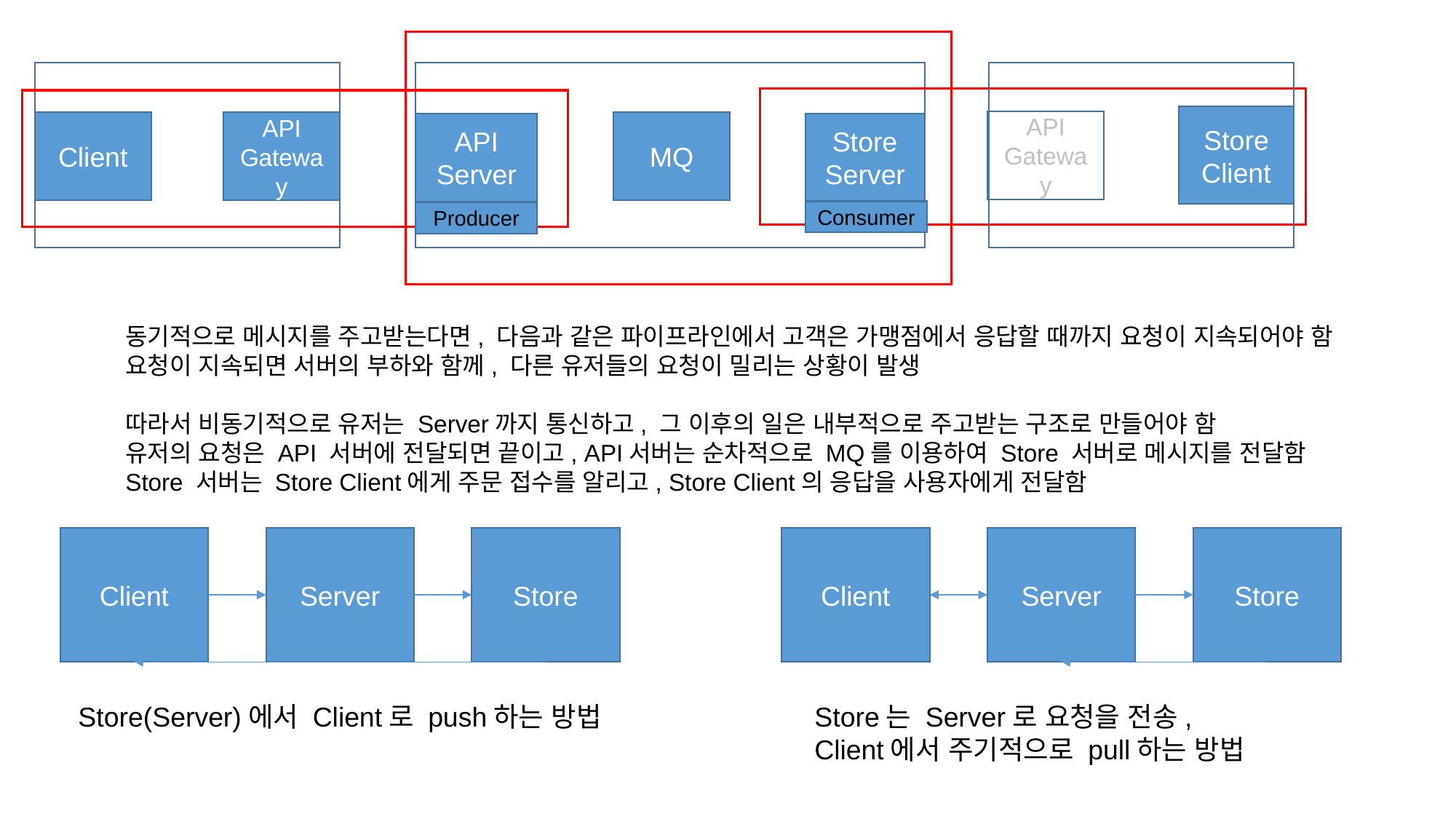

Store
Client
API
Gateway
Client
API
Gateway
MQ
API
Server
Store
Server
Consumer
Producer
동기적으로 메시지를 주고받는다면, 다음과 같은 파이프라인에서 고객은 가맹점에서 응답할 때까지 요청이 지속되어야 함
요청이 지속되면 서버의 부하와 함께, 다른 유저들의 요청이 밀리는 상황이 발생

따라서 비동기적으로 유저는 Server까지 통신하고, 그 이후의 일은 내부적으로 주고받는 구조로 만들어야 함
유저의 요청은 API 서버에 전달되면 끝이고, API서버는 순차적으로 MQ를 이용하여 Store 서버로 메시지를 전달함
Store 서버는 Store Client에게 주문 접수를 알리고, Store Client의 응답을 사용자에게 전달함
Store
Server
Client
Store
Server
Client
Store(Server)에서 Client로 push하는 방법
Store는 Server로 요청을 전송,
Client에서 주기적으로 pull하는 방법